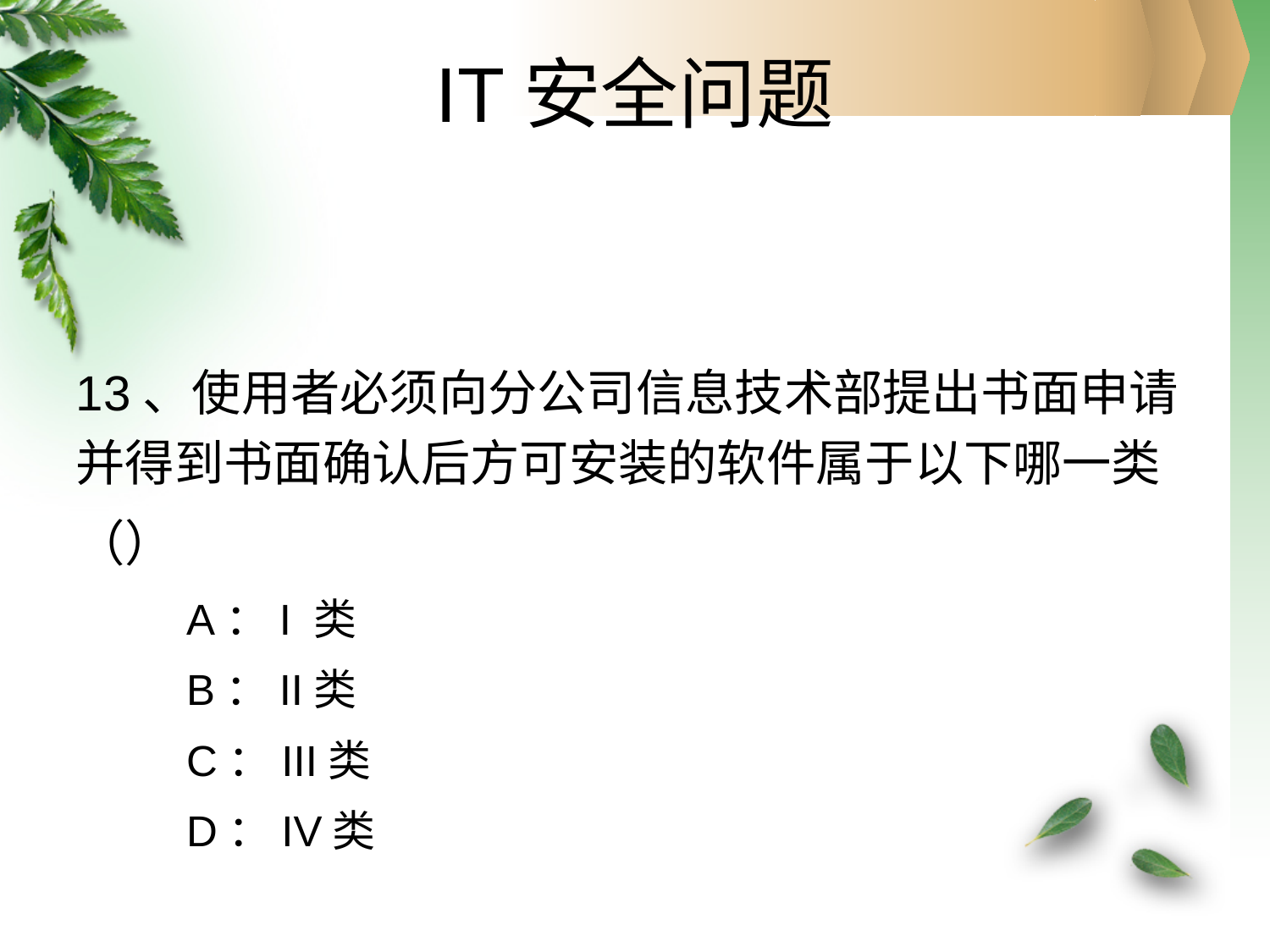

# IT安全问题
13、使用者必须向分公司信息技术部提出书面申请并得到书面确认后方可安装的软件属于以下哪一类（）
A：I 类
B：II类
C：III类
D：IV类
73